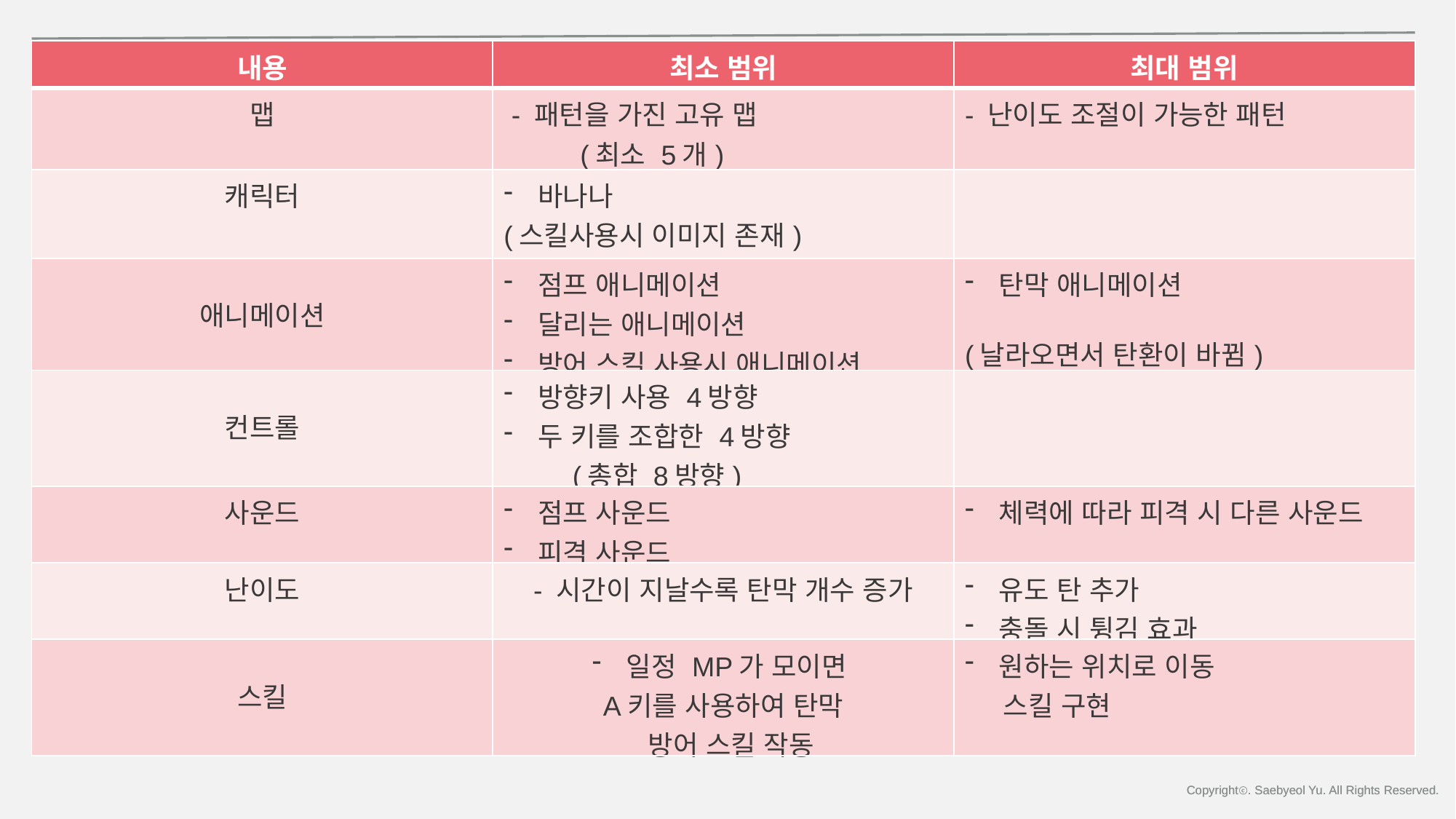

1
| 내용 | 최소 범위 | 최대 범위 |
| --- | --- | --- |
| 맵 | - 패턴을 가진 고유 맵 (최소 5개) | - 난이도 조절이 가능한 패턴 |
| 캐릭터 | 바나나 (스킬사용시 이미지 존재) |  |
| 애니메이션 | 점프 애니메이션 달리는 애니메이션 방어 스킬 사용시 애니메이션 | 탄막 애니메이션 (날라오면서 탄환이 바뀜) |
| 컨트롤 | 방향키 사용 4방향 두 키를 조합한 4방향 (총합 8방향) |  |
| 사운드 | 점프 사운드 피격 사운드 | 체력에 따라 피격 시 다른 사운드 |
| 난이도 | - 시간이 지날수록 탄막 개수 증가 | 유도 탄 추가 충돌 시 튕김 효과 |
| 스킬 | 일정 MP가 모이면 A키를 사용하여 탄막 방어 스킬 작동 | 원하는 위치로 이동 스킬 구현 |
Copyrightⓒ. Saebyeol Yu. All Rights Reserved.